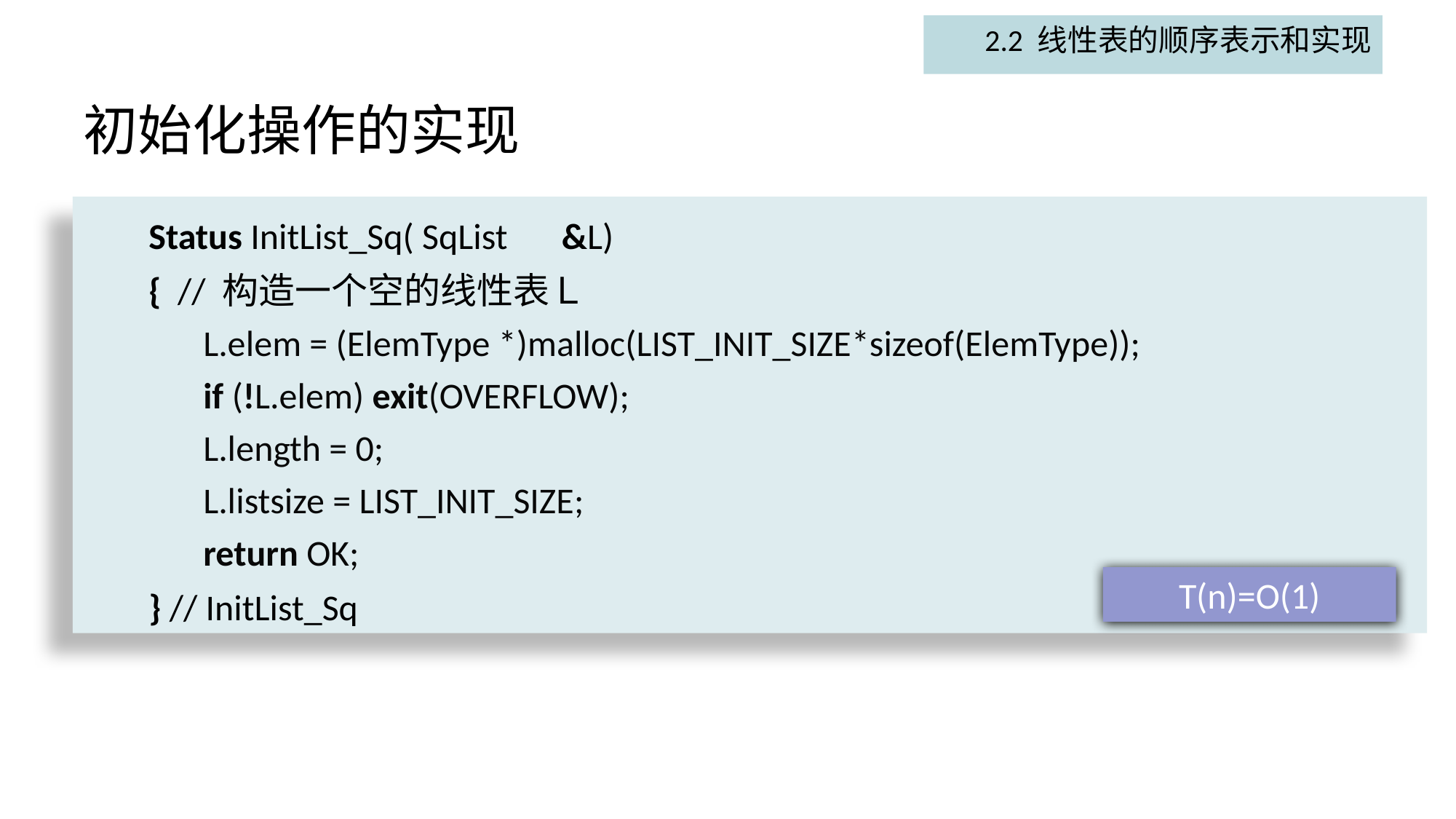

2.2 线性表的顺序表示和实现
# 初始化操作的实现
Status InitList_Sq( SqList　&L)
{  // 构造一个空的线性表Ｌ
L.elem = (ElemType *)malloc(LIST_INIT_SIZE*sizeof(ElemType));
if (!L.elem) exit(OVERFLOW);
L.length = 0;
L.listsize = LIST_INIT_SIZE;
return OK;
} // InitList_Sq
T(n)=O(1)